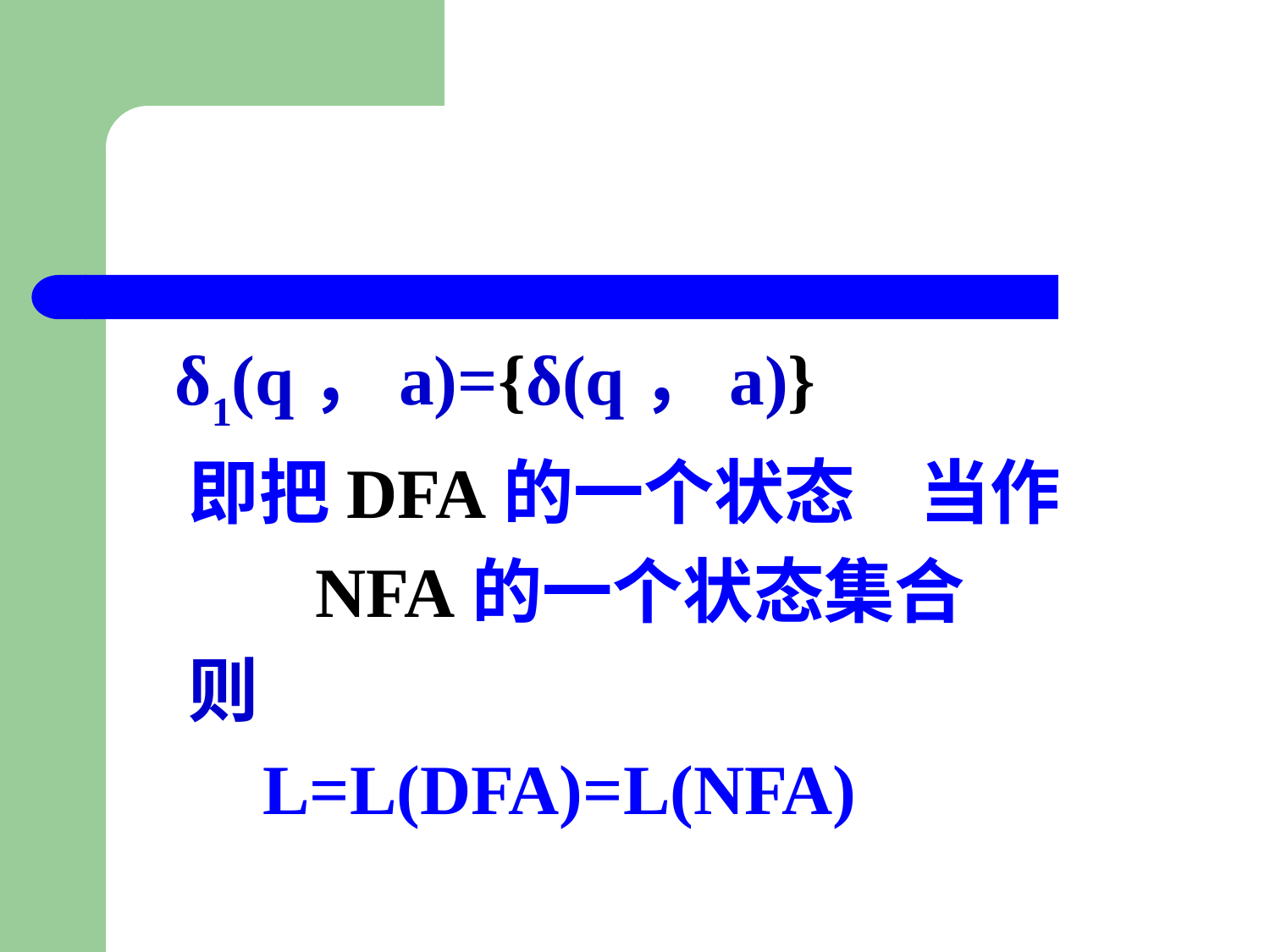

#
  δ1(q，a)={δ(q，a)}
  即把DFA的一个状态    当作
          NFA的一个状态集合
  则
       L=L(DFA)=L(NFA)